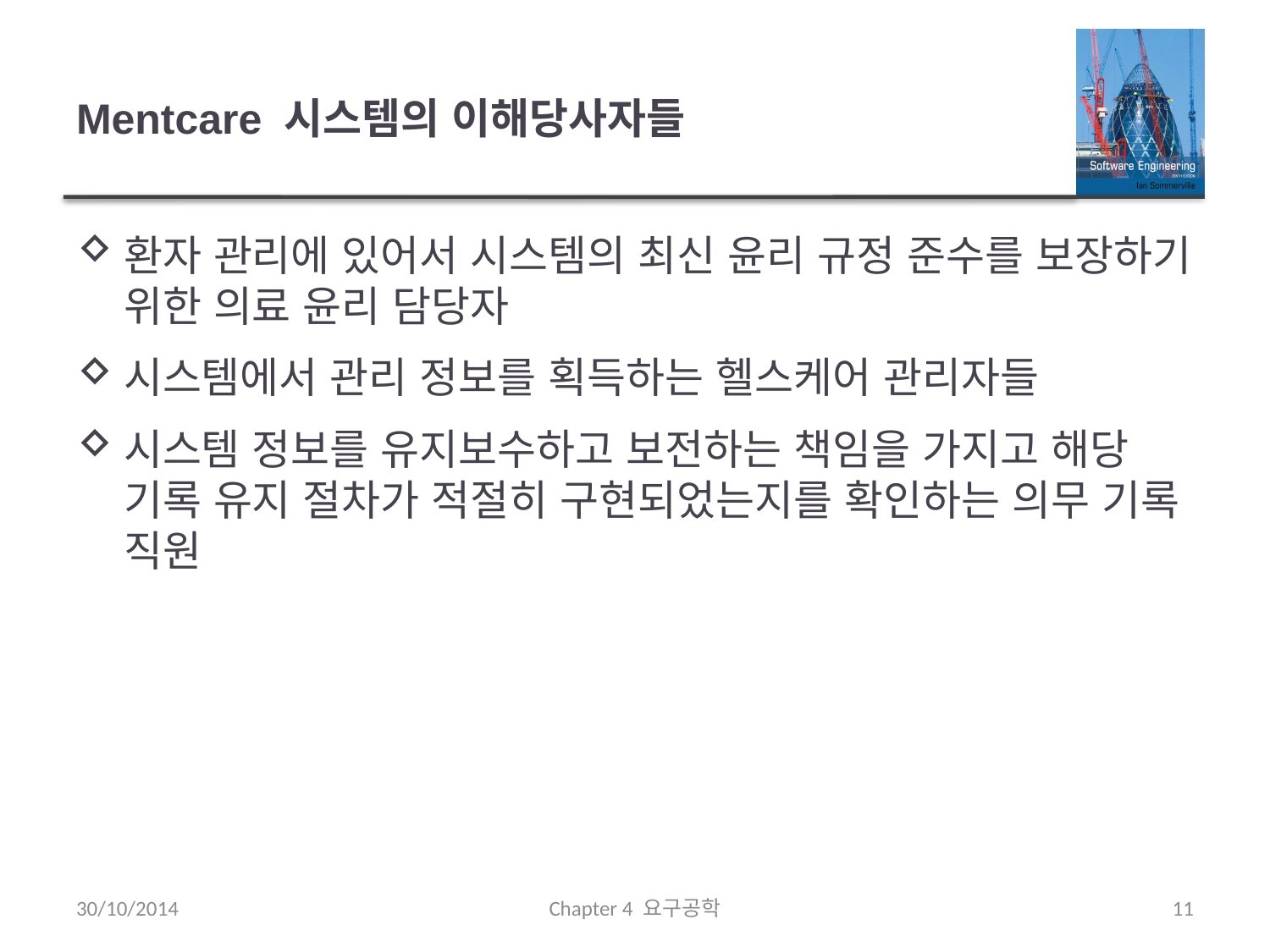

# Mentcare 시스템의 이해당사자들
환자 관리에 있어서 시스템의 최신 윤리 규정 준수를 보장하기 위한 의료 윤리 담당자
시스템에서 관리 정보를 획득하는 헬스케어 관리자들
시스템 정보를 유지보수하고 보전하는 책임을 가지고 해당 기록 유지 절차가 적절히 구현되었는지를 확인하는 의무 기록 직원

30/10/2014
Chapter 4 요구공학
11